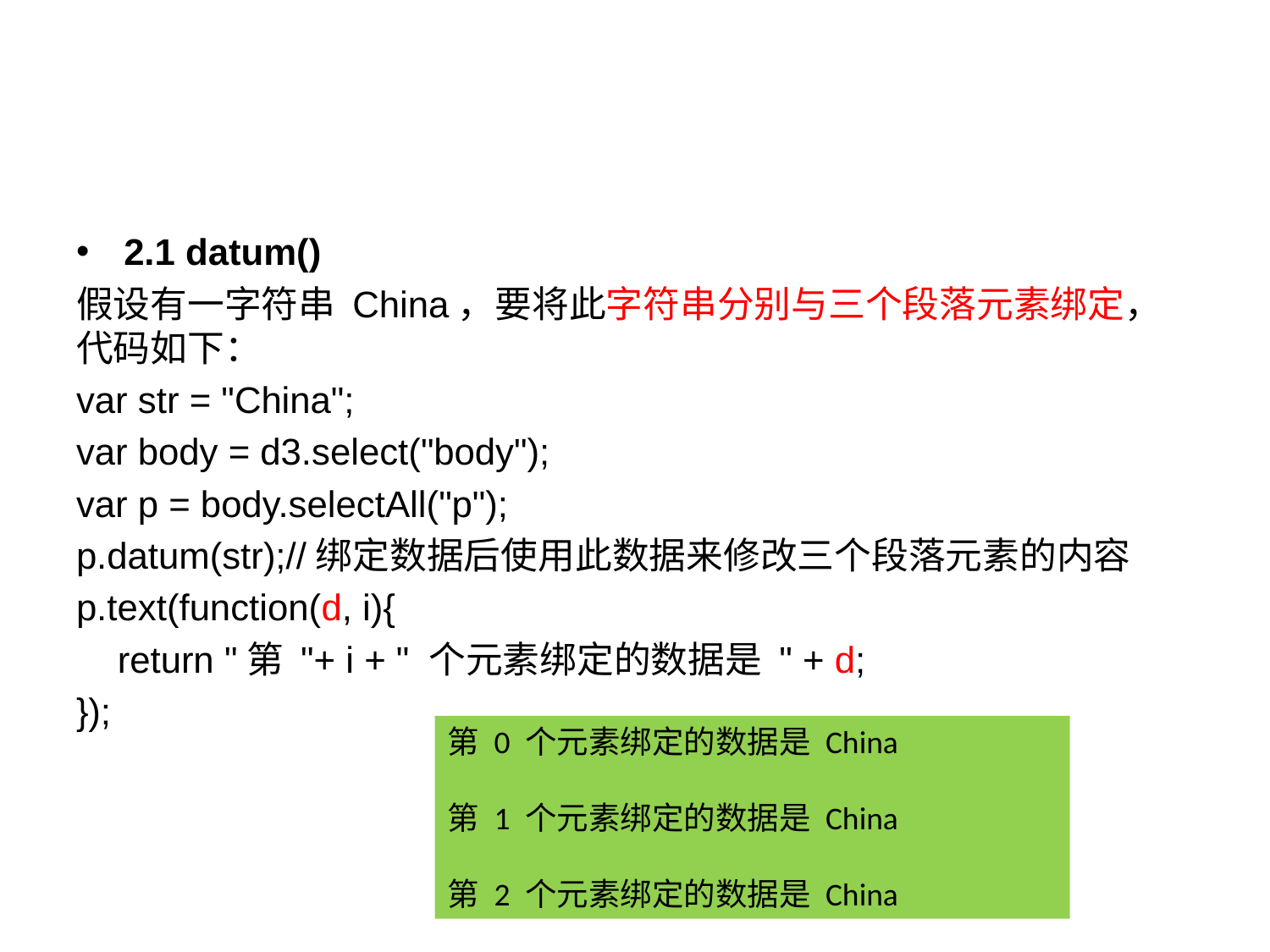

#
2.1 datum()
假设有一字符串 China，要将此字符串分别与三个段落元素绑定，代码如下：
var str = "China";
var body = d3.select("body");
var p = body.selectAll("p");
p.datum(str);//绑定数据后使用此数据来修改三个段落元素的内容
p.text(function(d, i){
    return "第 "+ i + " 个元素绑定的数据是 " + d;
});
第 0 个元素绑定的数据是 China

第 1 个元素绑定的数据是 China

第 2 个元素绑定的数据是 China